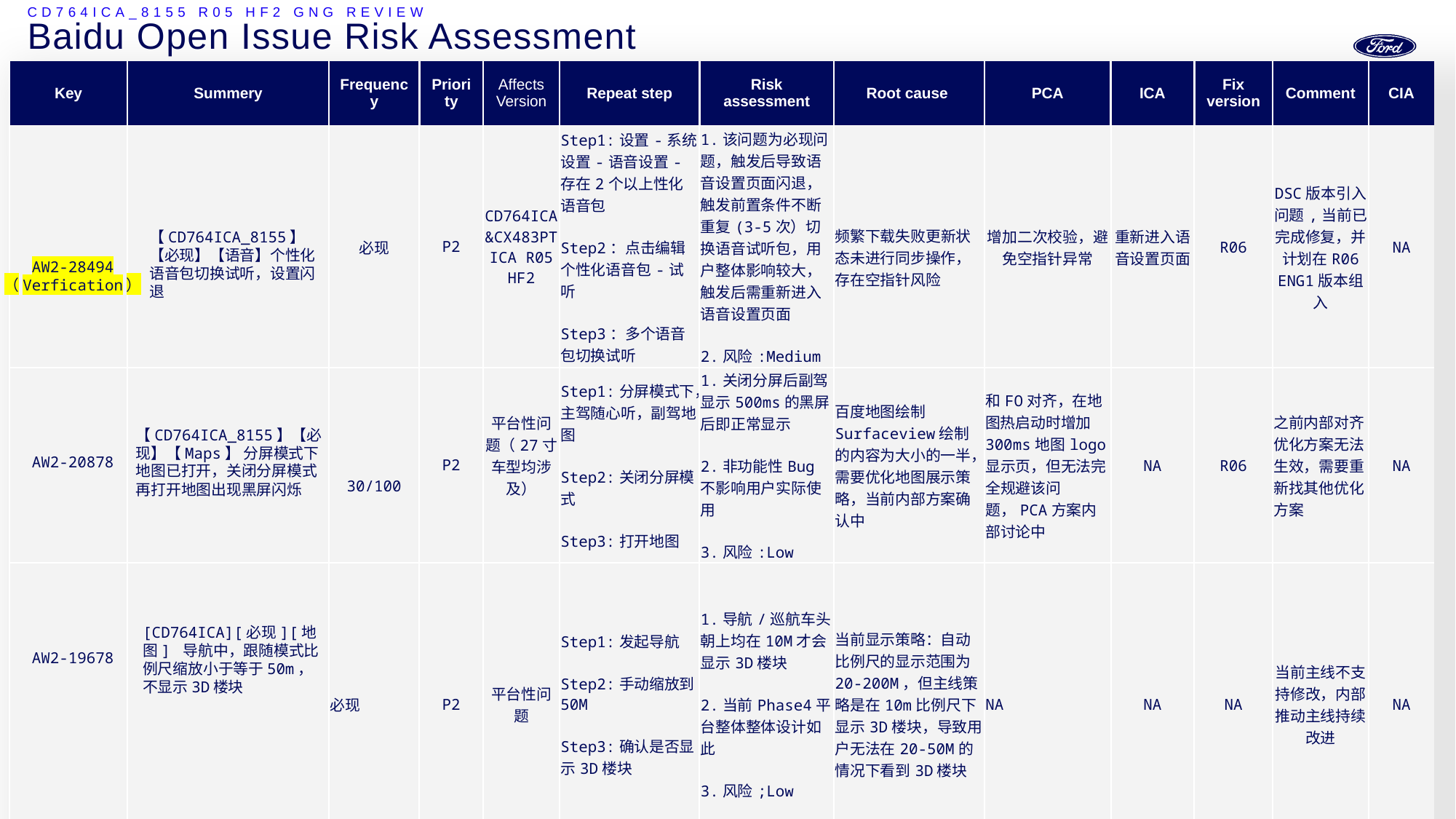

CD764ICA_8155 R05 HF2 GNG Review
# Baidu Open Issue Risk Assessment
| Key | Summery | Frequency | Priority | Affects Version | Repeat step | Risk assessment | Root cause | PCA | ICA | Fix version | Comment | CIA |
| --- | --- | --- | --- | --- | --- | --- | --- | --- | --- | --- | --- | --- |
|  |  | 必现 | P2 | CD764ICA&CX483PTICA R05 HF2 | Step1:设置-系统设置-语音设置-存在2个以上性化语音包 Step2：点击编辑个性化语音包-试听 Step3：多个语音包切换试听 | 1.该问题为必现问题，触发后导致语音设置页面闪退，触发前置条件不断重复(3-5次）切换语音试听包，用户整体影响较大，触发后需重新进入语音设置页面 2.风险:Medium | 频繁下载失败更新状态未进行同步操作，存在空指针风险 | 增加二次校验，避免空指针异常 | 重新进入语音设置页面 | R06 | DSC版本引入问题,当前已完成修复，并计划在R06 ENG1版本组入 | NA |
|  |  | 30/100 | P2 | 平台性问题（27寸车型均涉及） | Step1:分屏模式下，主驾随心听，副驾地图 Step2:关闭分屏模式 Step3:打开地图 | 1.关闭分屏后副驾显示500ms的黑屏后即正常显示 2.非功能性Bug不影响用户实际使用 3.风险:Low | 百度地图绘制Surfaceview绘制的内容为大小的一半，需要优化地图展示策略，当前内部方案确认中 | 和FO对齐，在地图热启动时增加300ms地图logo显示页，但无法完全规避该问题，PCA方案内部讨论中 | NA | R06 | 之前内部对齐优化方案无法生效，需要重新找其他优化方案 | NA |
|  |  | 必现 | P2 | 平台性问题 | Step1:发起导航 Step2:手动缩放到50M Step3:确认是否显示3D楼块 | 1.导航/巡航车头朝上均在10M才会显示3D楼块 2.当前Phase4平台整体整体设计如此 3.风险;Low | 当前显示策略：自动比例尺的显示范围为20-200M，但主线策略是在10m比例尺下显示3D楼块，导致用户无法在20-50M的情况下看到3D楼块 | NA | NA | NA | 当前主线不支持修改，内部推动主线持续改进 | NA |
【CD764ICA_8155】【必现】【语音】个性化语音包切换试听，设置闪退
AW2-28494
（Verfication）
【CD764ICA_8155】【必现】【Maps】 分屏模式下地图已打开，关闭分屏模式再打开地图出现黑屏闪烁
AW2-20878
[CD764ICA][必现][地图] 导航中，跟随模式比例尺缩放小于等于50m，不显示3D楼块
AW2-19678
12
12